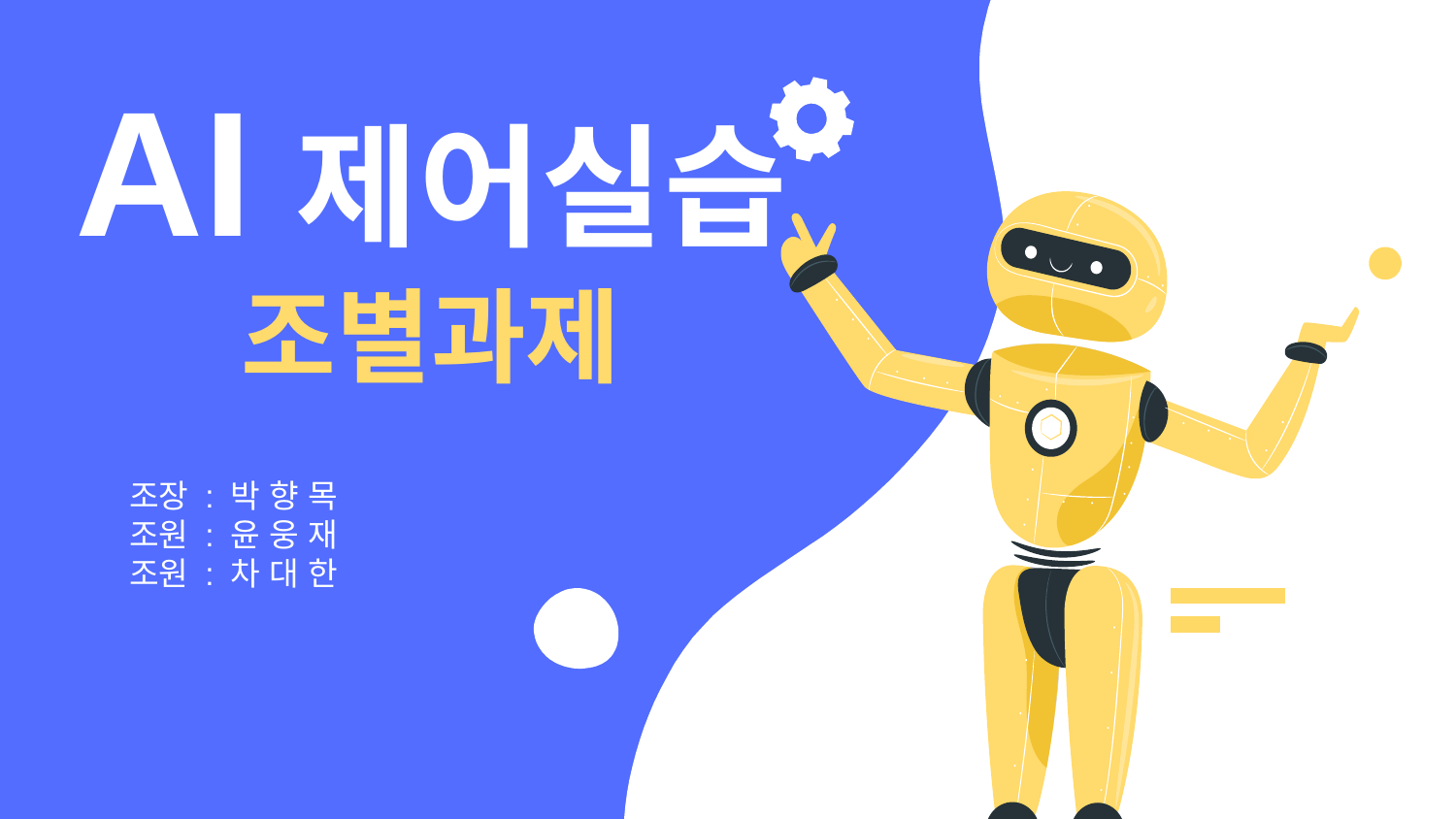

# AI제어실습 조별과제

조장 : 박 향 목
조원 : 윤 웅 재
조원 : 차 대 한